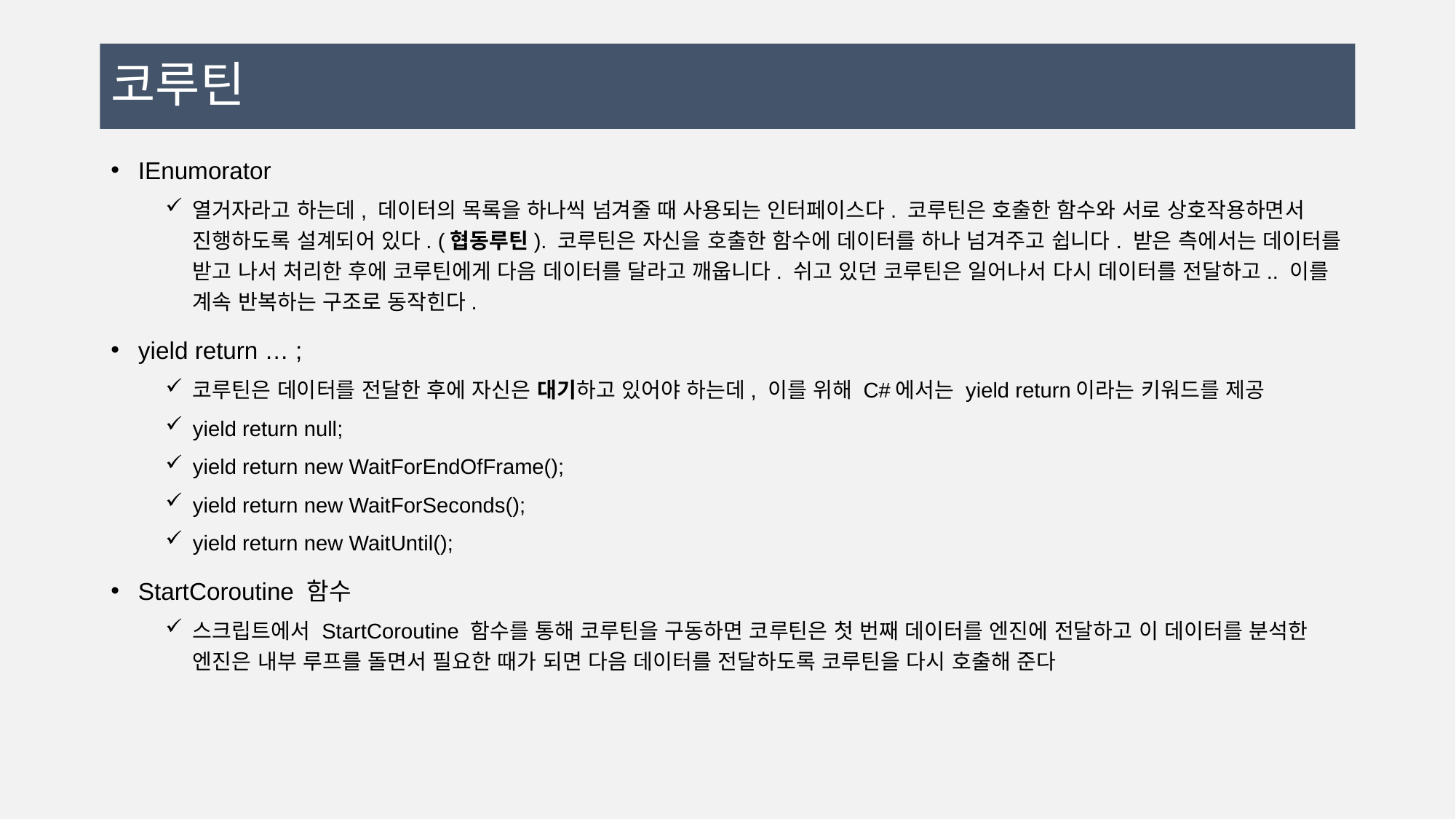

# 코루틴
IEnumorator
열거자라고 하는데, 데이터의 목록을 하나씩 넘겨줄 때 사용되는 인터페이스다. 코루틴은 호출한 함수와 서로 상호작용하면서 진행하도록 설계되어 있다. (협동루틴). 코루틴은 자신을 호출한 함수에 데이터를 하나 넘겨주고 쉽니다. 받은 측에서는 데이터를 받고 나서 처리한 후에 코루틴에게 다음 데이터를 달라고 깨웁니다. 쉬고 있던 코루틴은 일어나서 다시 데이터를 전달하고.. 이를 계속 반복하는 구조로 동작힌다.
yield return … ;
코루틴은 데이터를 전달한 후에 자신은 대기하고 있어야 하는데, 이를 위해 C#에서는 yield return이라는 키워드를 제공
yield return null;
yield return new WaitForEndOfFrame();
yield return new WaitForSeconds();
yield return new WaitUntil();
StartCoroutine 함수
스크립트에서 StartCoroutine 함수를 통해 코루틴을 구동하면 코루틴은 첫 번째 데이터를 엔진에 전달하고 이 데이터를 분석한 엔진은 내부 루프를 돌면서 필요한 때가 되면 다음 데이터를 전달하도록 코루틴을 다시 호출해 준다